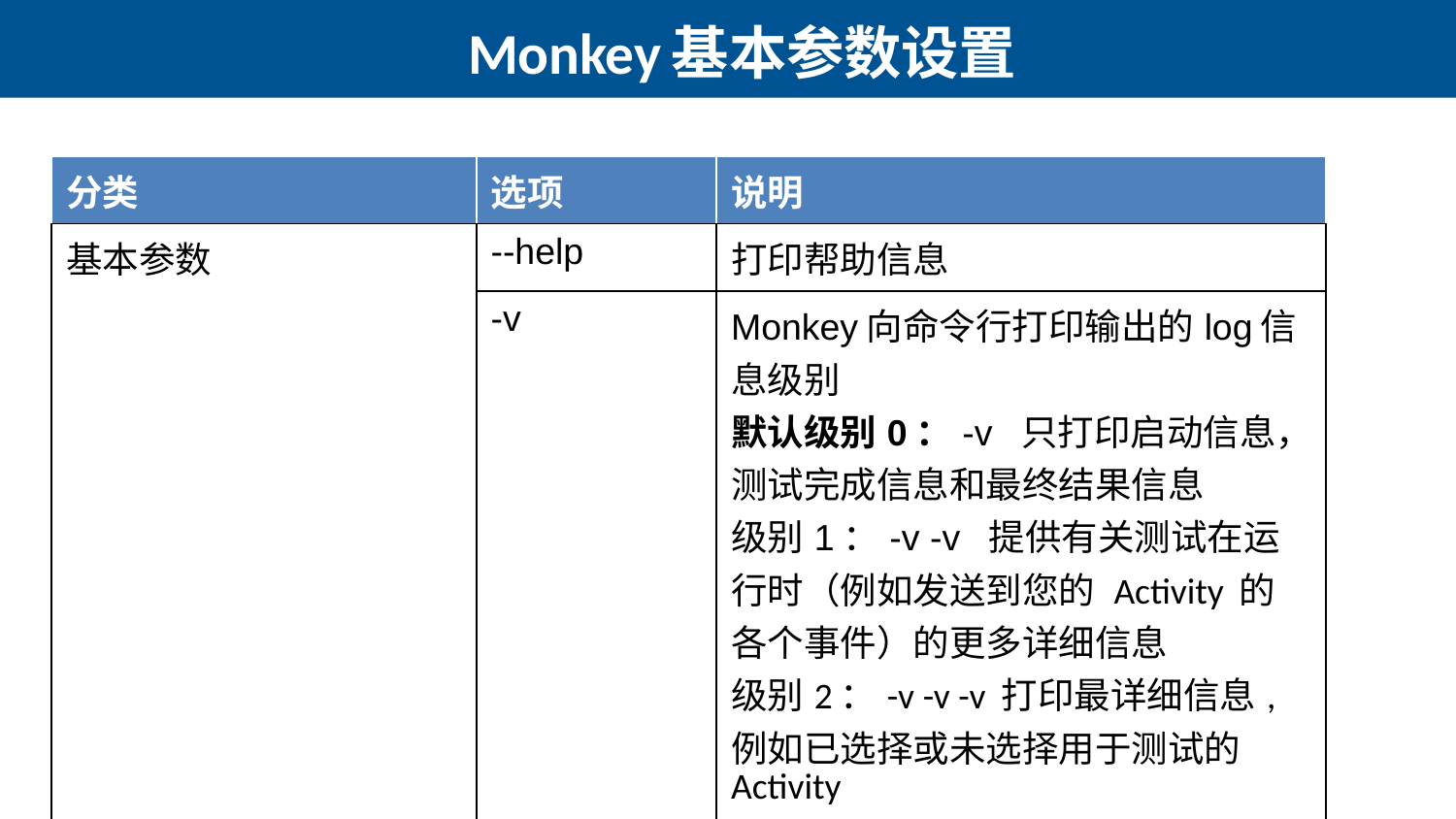

# Monkey基本参数设置
| 分类 | 选项 | 说明 |
| --- | --- | --- |
| 基本参数 | --help | 打印帮助信息 |
|  | -v | Monkey向命令行打印输出的log信息级别 默认级别0：-v 只打印启动信息，测试完成信息和最终结果信息 级别1：-v -v 提供有关测试在运行时（例如发送到您的 Activity 的各个事件）的更多详细信息 级别2：-v -v -v 打印最详细信息,例如已选择或未选择用于测试的 Activity |